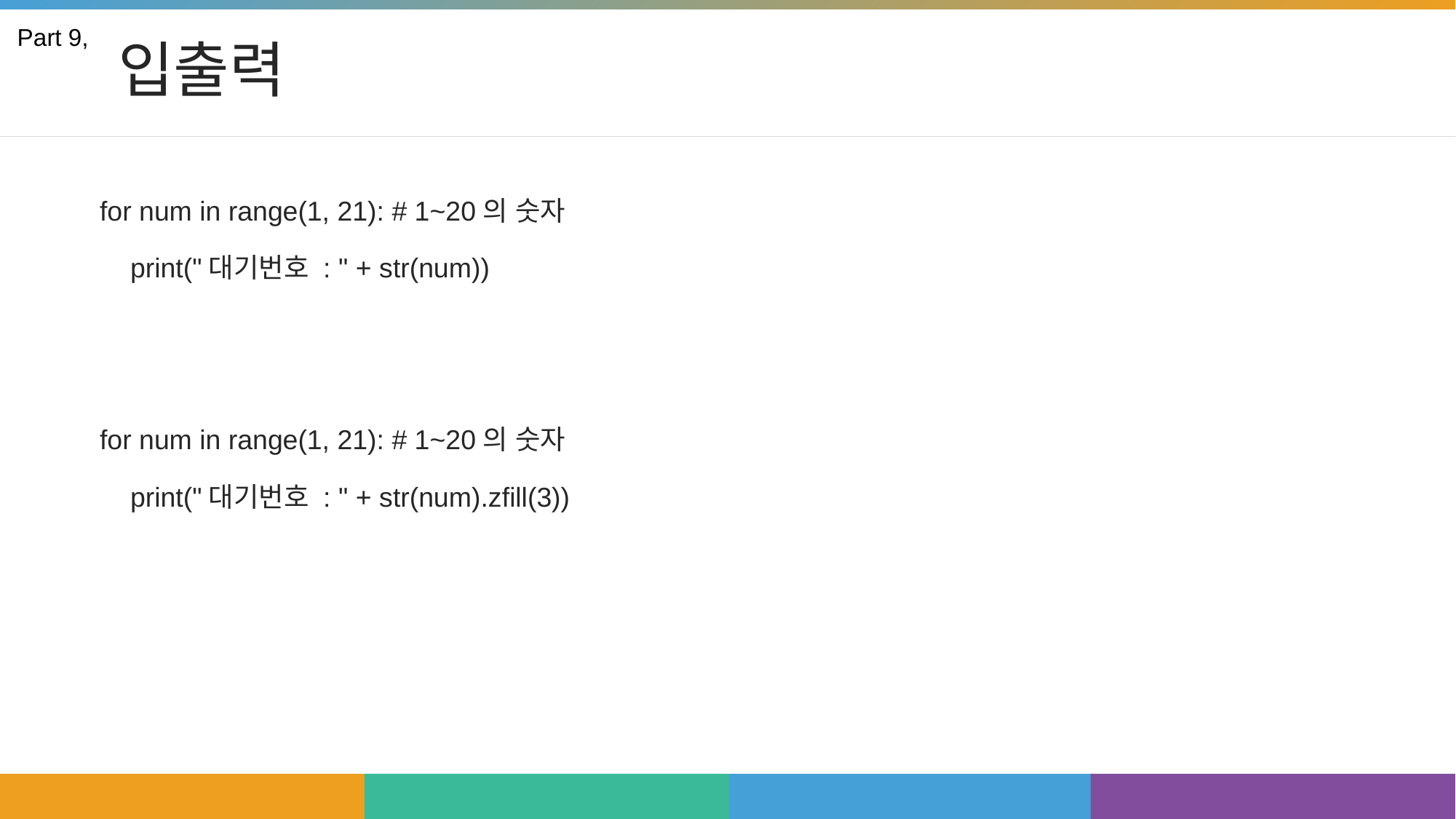

# 입출력
Part 9,
for num in range(1, 21): # 1~20의 숫자
    print("대기번호 : " + str(num))

for num in range(1, 21): # 1~20의 숫자
    print("대기번호 : " + str(num).zfill(3))